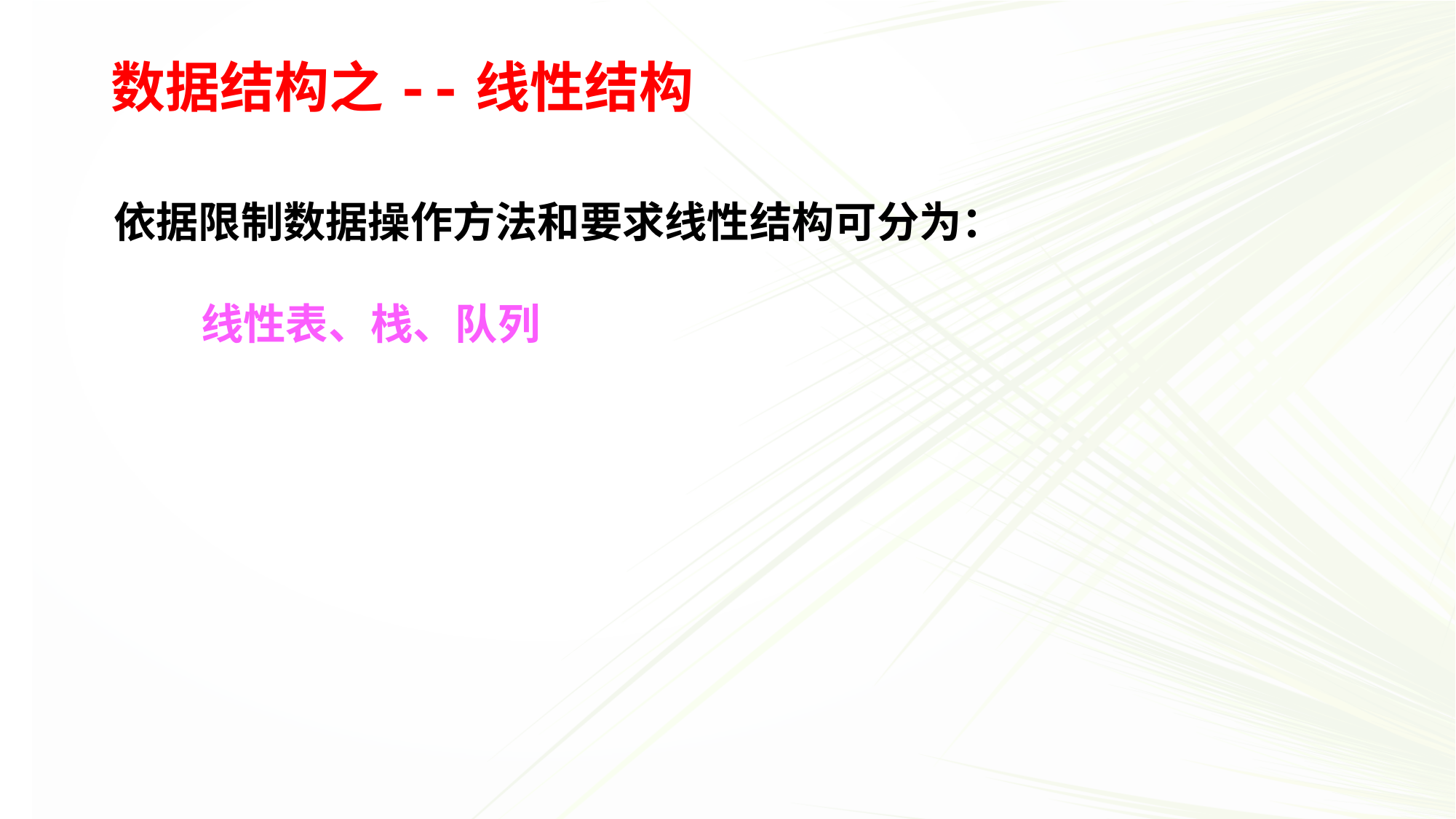

# 数据结构之--线性结构
依据限制数据操作方法和要求线性结构可分为：

        线性表、栈、队列